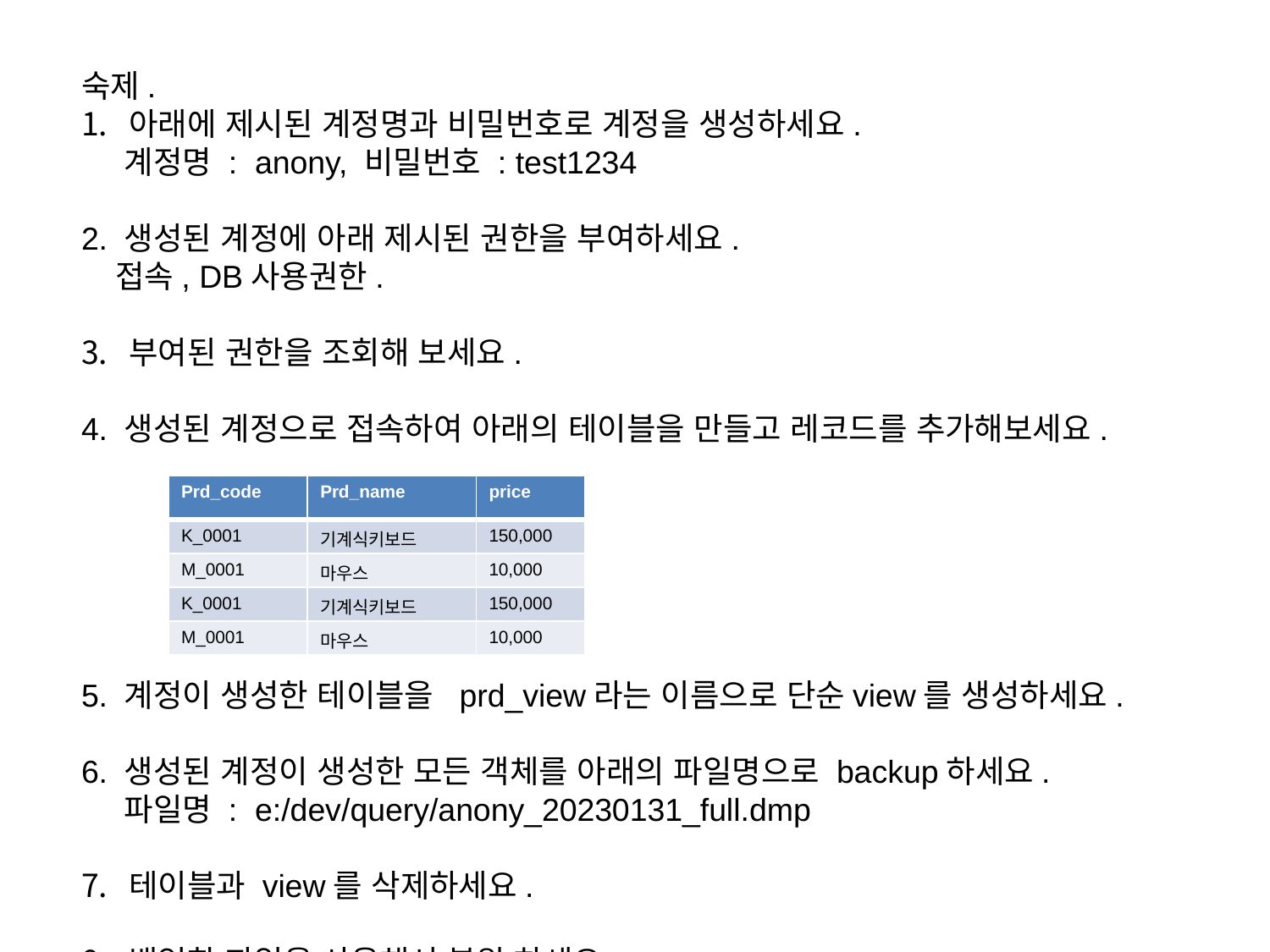

숙제.
아래에 제시된 계정명과 비밀번호로 계정을 생성하세요.
    계정명 :  anony, 비밀번호 : test1234

2. 생성된 계정에 아래 제시된 권한을 부여하세요.
   접속, DB사용권한.

부여된 권한을 조회해 보세요.

4. 생성된 계정으로 접속하여 아래의 테이블을 만들고 레코드를 추가해보세요.

5. 계정이 생성한 테이블을  prd_view라는 이름으로 단순view를 생성하세요.

6. 생성된 계정이 생성한 모든 객체를 아래의 파일명으로 backup하세요.
    파일명 :  e:/dev/query/anony_20230131_full.dmp

테이블과 view를 삭제하세요.

백업한 파일을 사용해서 복원 하세요.

계정을 삭제하세요.
| Prd\_code | Prd\_name | price |
| --- | --- | --- |
| K\_0001 | 기계식키보드 | 150,000 |
| M\_0001 | 마우스 | 10,000 |
| K\_0001 | 기계식키보드 | 150,000 |
| M\_0001 | 마우스 | 10,000 |